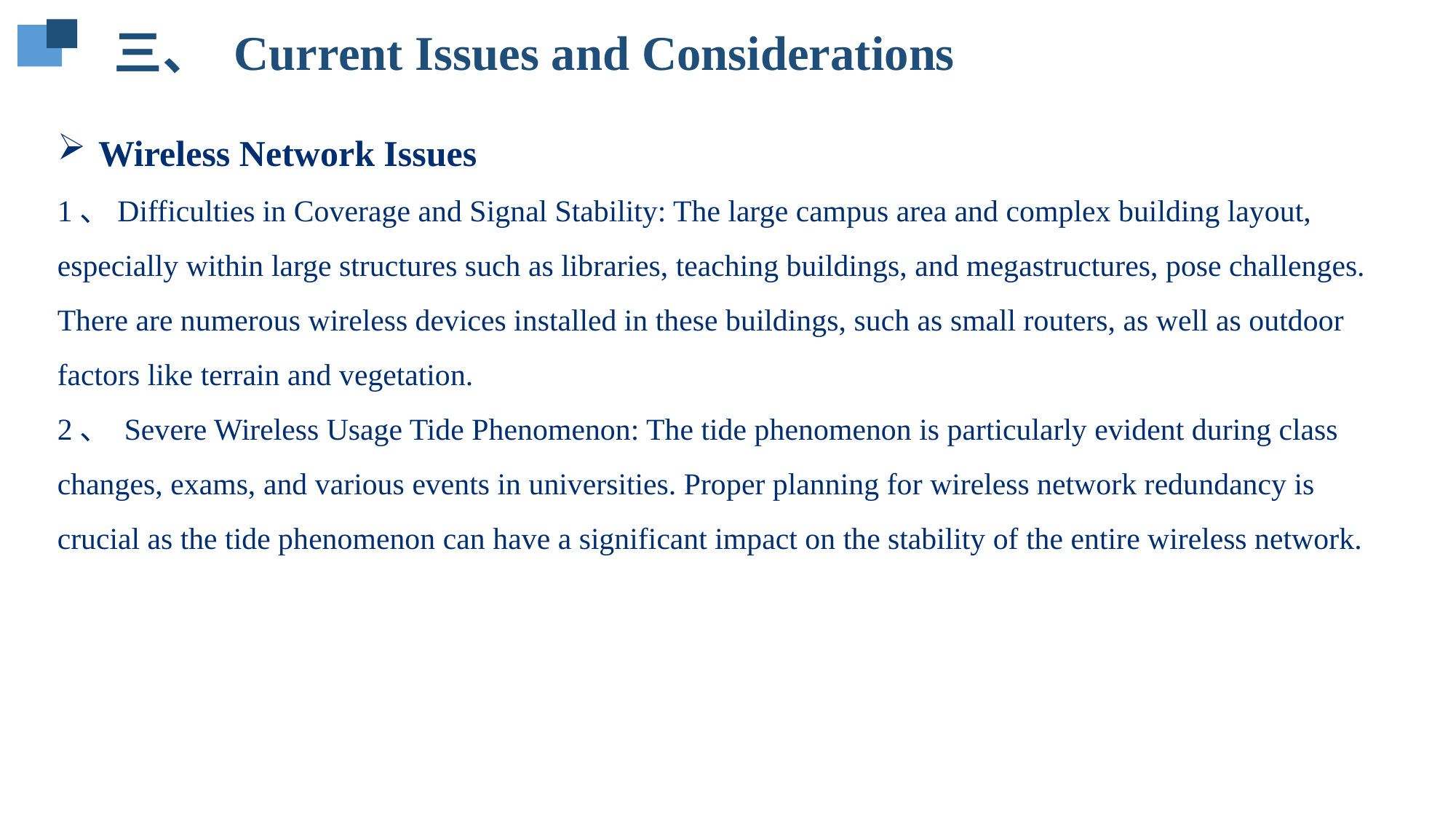

三、 Current Issues and Considerations

Wireless Network Issues
1、Difficulties in Coverage and Signal Stability: The large campus area and complex building layout, especially within large structures such as libraries, teaching buildings, and megastructures, pose challenges. There are numerous wireless devices installed in these buildings, such as small routers, as well as outdoor factors like terrain and vegetation.
2、 Severe Wireless Usage Tide Phenomenon: The tide phenomenon is particularly evident during class changes, exams, and various events in universities. Proper planning for wireless network redundancy is crucial as the tide phenomenon can have a significant impact on the stability of the entire wireless network.